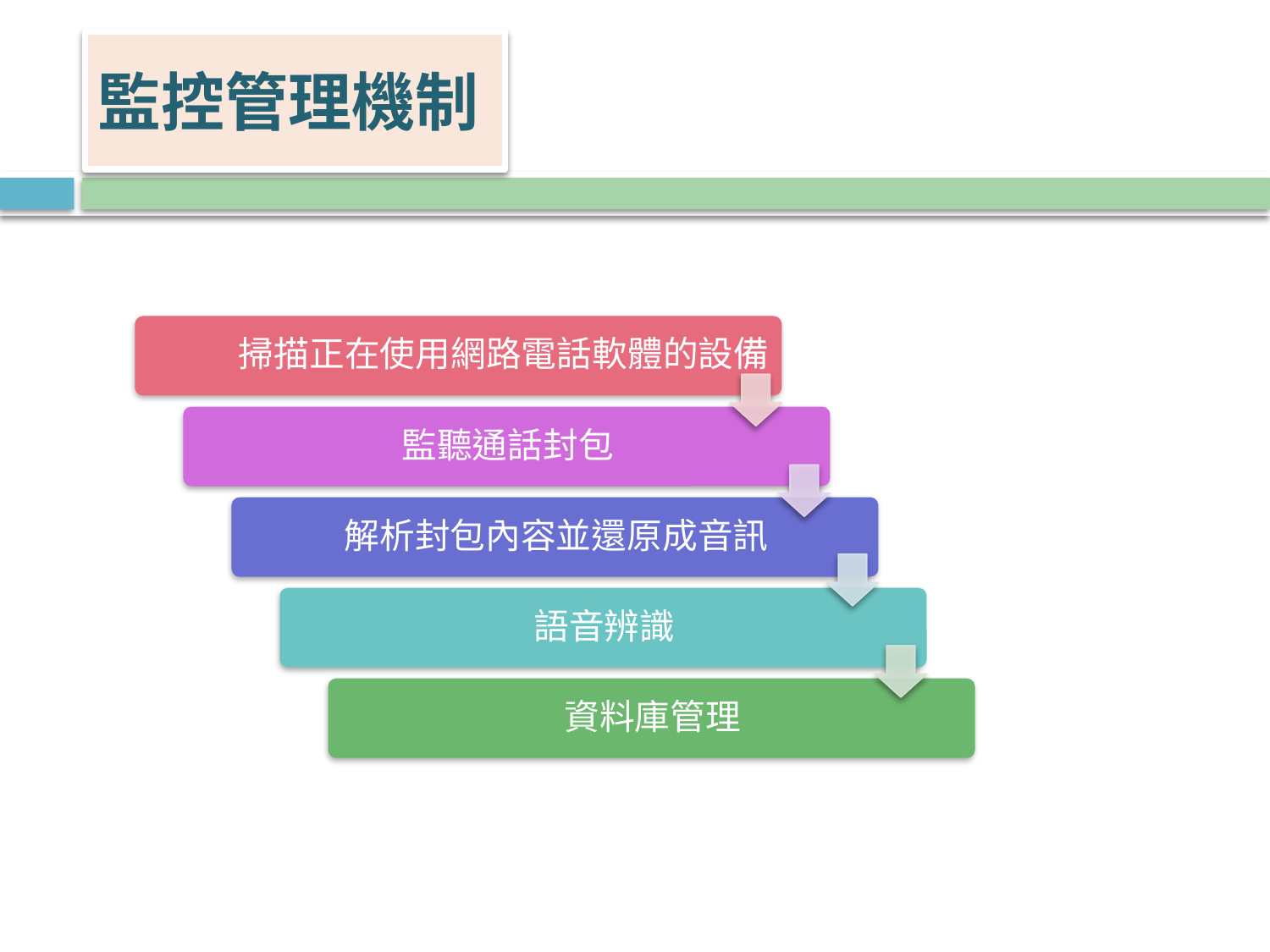

# 監控管理機制
掃描正在使用網路電話軟體的設備
監聽通話封包
解析封包內容並還原成音訊
語音辨識
資料庫管理